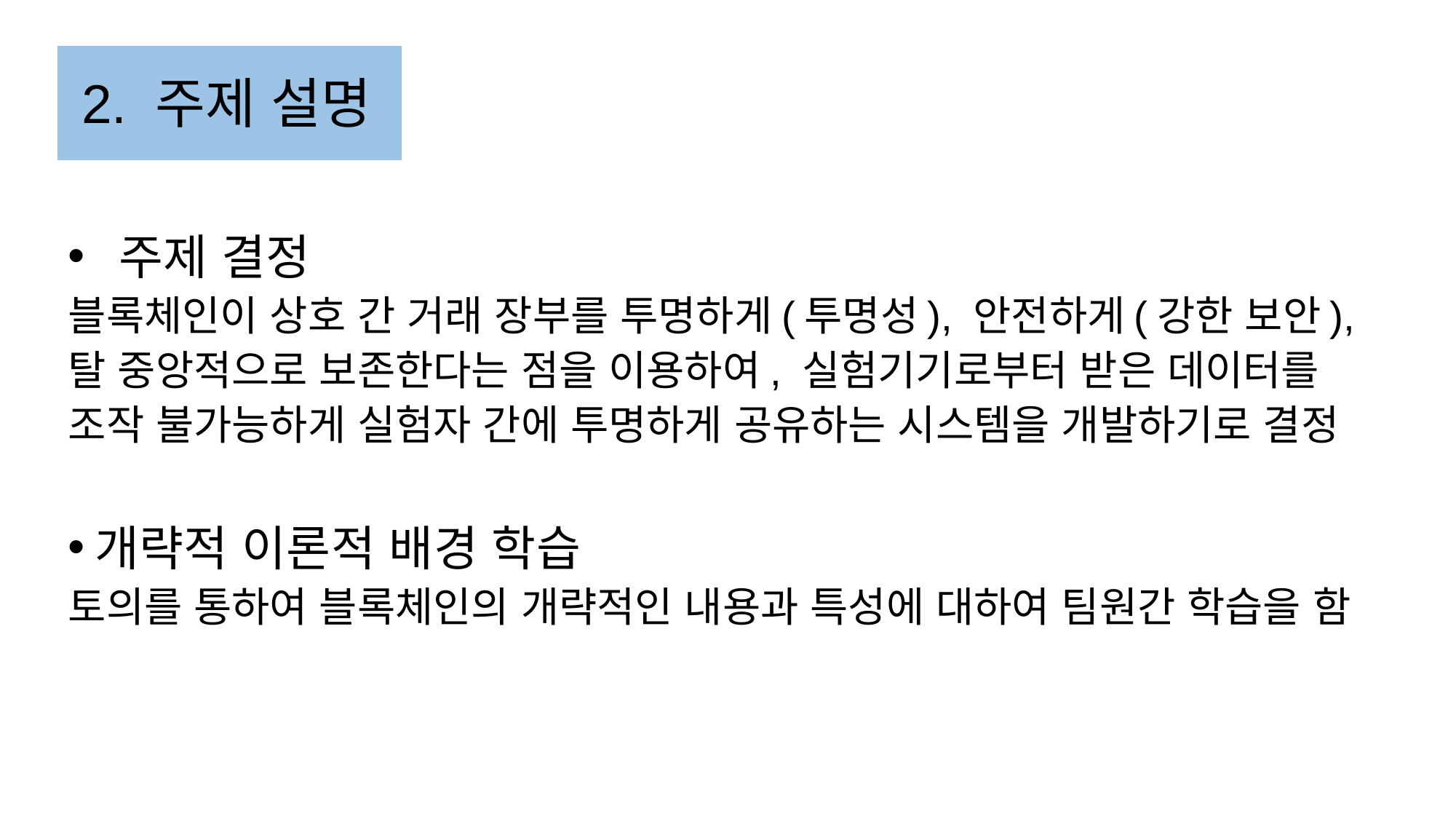

2. 주제 설명
 주제 결정
블록체인이 상호 간 거래 장부를 투명하게(투명성), 안전하게(강한 보안), 탈 중앙적으로 보존한다는 점을 이용하여, 실험기기로부터 받은 데이터를 조작 불가능하게 실험자 간에 투명하게 공유하는 시스템을 개발하기로 결정

개략적 이론적 배경 학습
토의를 통하여 블록체인의 개략적인 내용과 특성에 대하여 팀원간 학습을 함